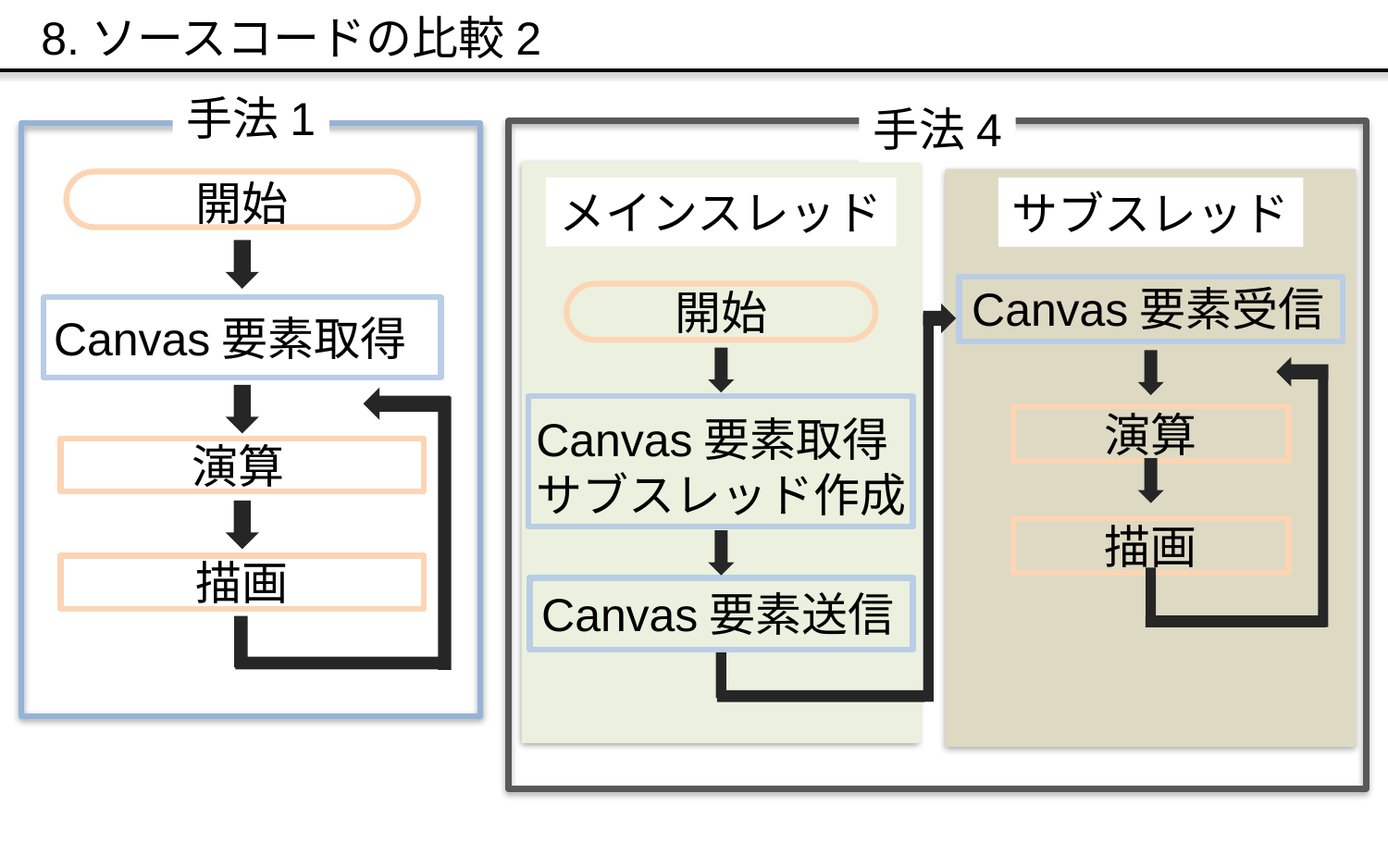

8.ソースコードの比較2
手法1

開始

Canvas要素取得

演算

描画

手法4

メインスレッド
サブスレッド

Canvas要素受信

開始

演算
Canvas要素取得
サブスレッド作成

描画

Canvas要素送信